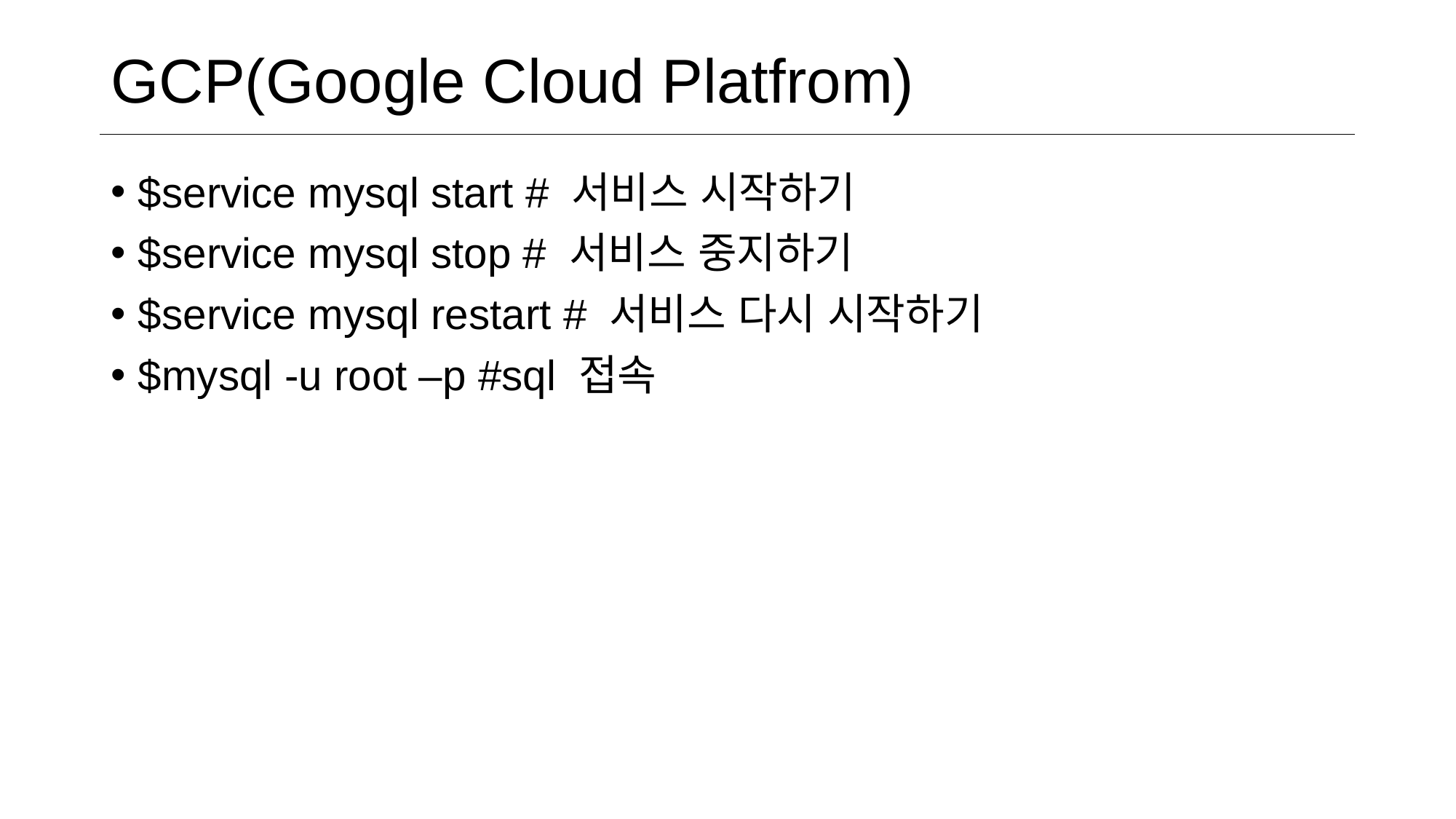

# GCP(Google Cloud Platfrom)
$service mysql start # 서비스 시작하기
$service mysql stop # 서비스 중지하기
$service mysql restart # 서비스 다시 시작하기
$mysql -u root –p #sql 접속